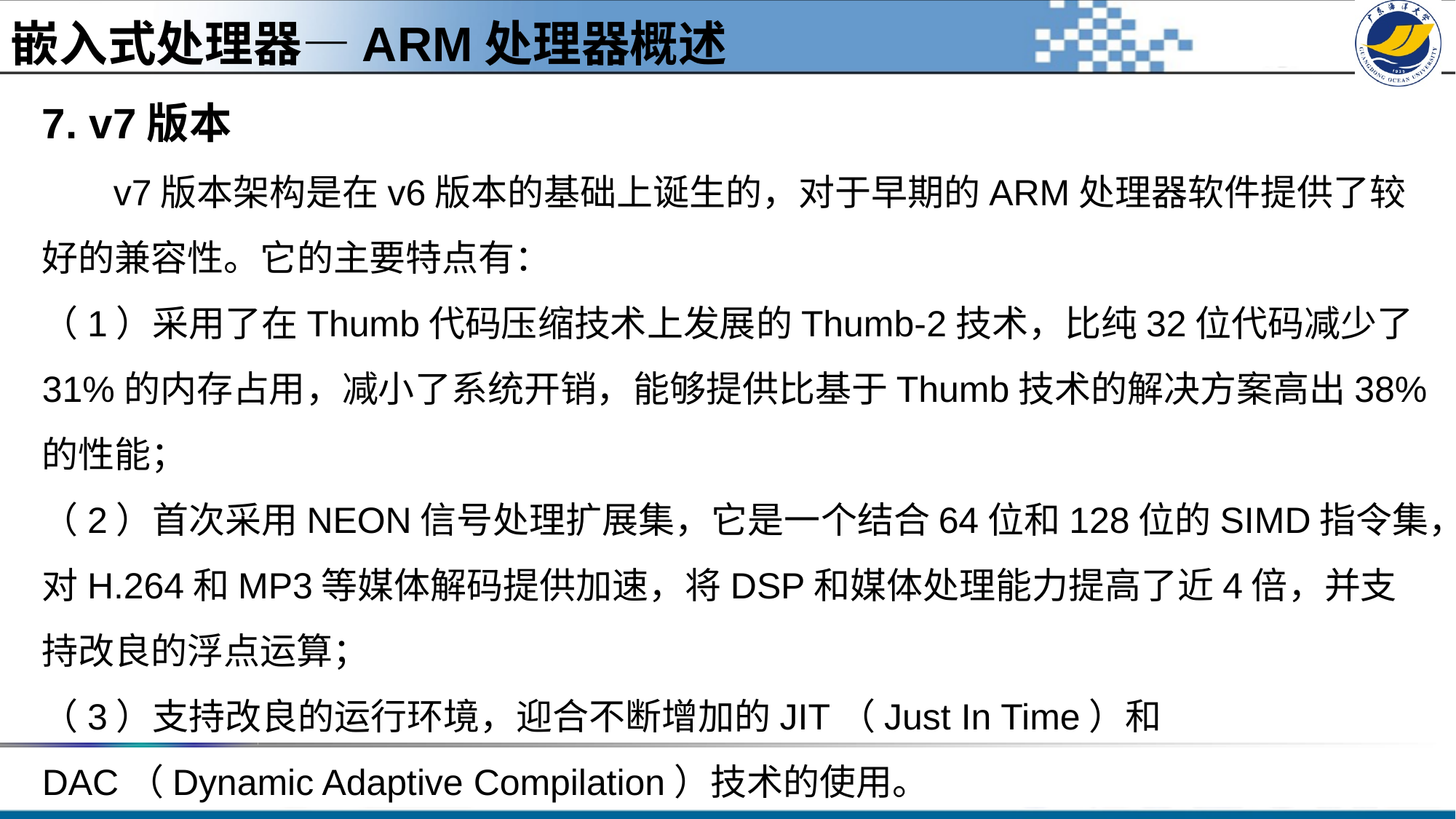

嵌入式处理器—ARM处理器概述
7. v7版本
       v7版本架构是在v6版本的基础上诞生的，对于早期的ARM处理器软件提供了较好的兼容性。它的主要特点有：
（1）采用了在Thumb代码压缩技术上发展的Thumb-2技术，比纯32位代码减少了31%的内存占用，减小了系统开销，能够提供比基于Thumb技术的解决方案高出38%的性能；
（2）首次采用NEON信号处理扩展集，它是一个结合64位和128位的SIMD指令集，对H.264和MP3等媒体解码提供加速，将DSP和媒体处理能力提高了近4倍，并支持改良的浮点运算；
（3）支持改良的运行环境，迎合不断增加的JIT（Just In Time）和DAC（Dynamic Adaptive Compilation）技术的使用。
43